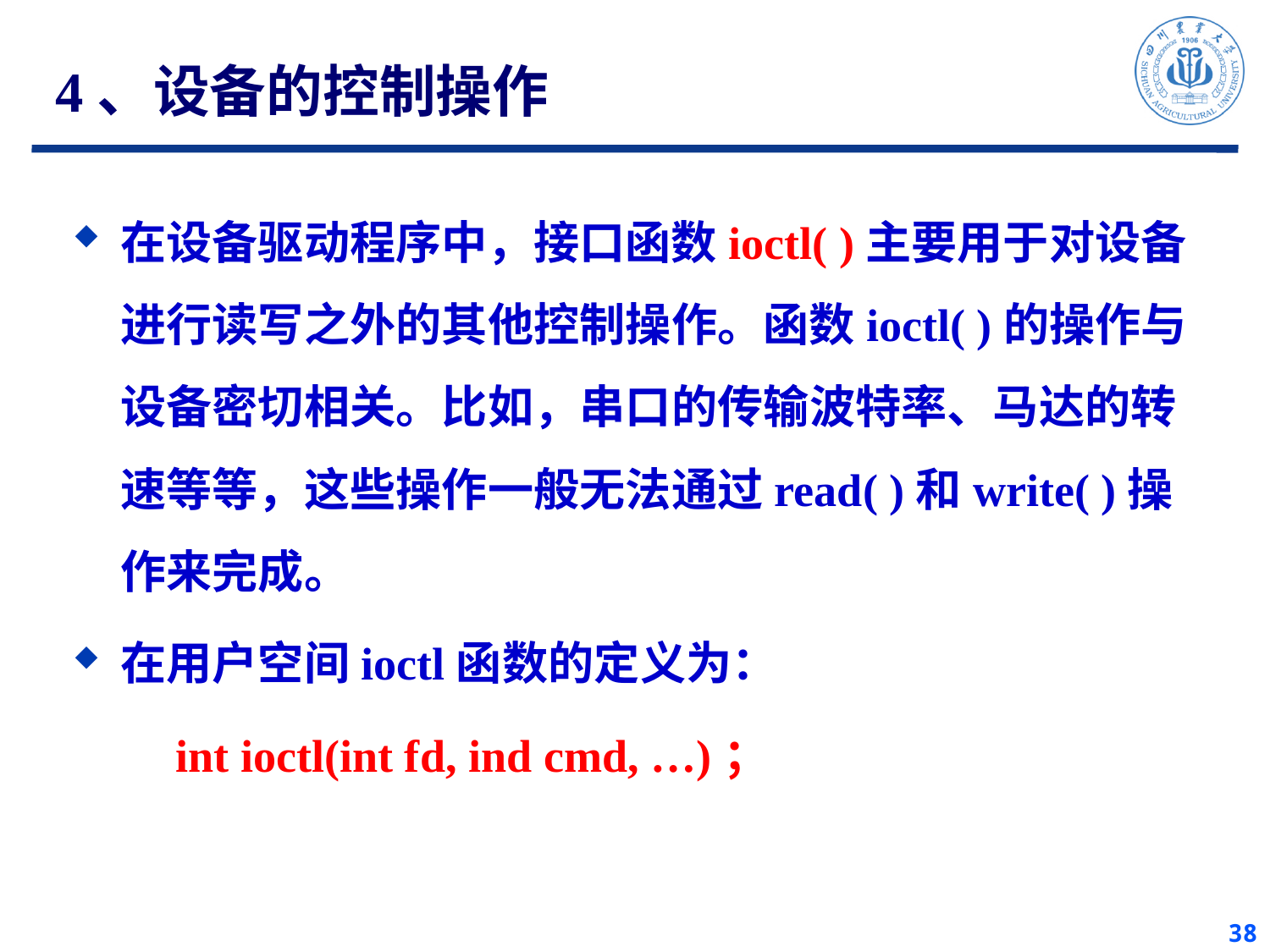

# 4、设备的控制操作
在设备驱动程序中，接口函数ioctl( )主要用于对设备进行读写之外的其他控制操作。函数ioctl( )的操作与设备密切相关。比如，串口的传输波特率、马达的转速等等，这些操作一般无法通过read( )和write( )操作来完成。
在用户空间ioctl函数的定义为：
　　int ioctl(int fd, ind cmd, …)；